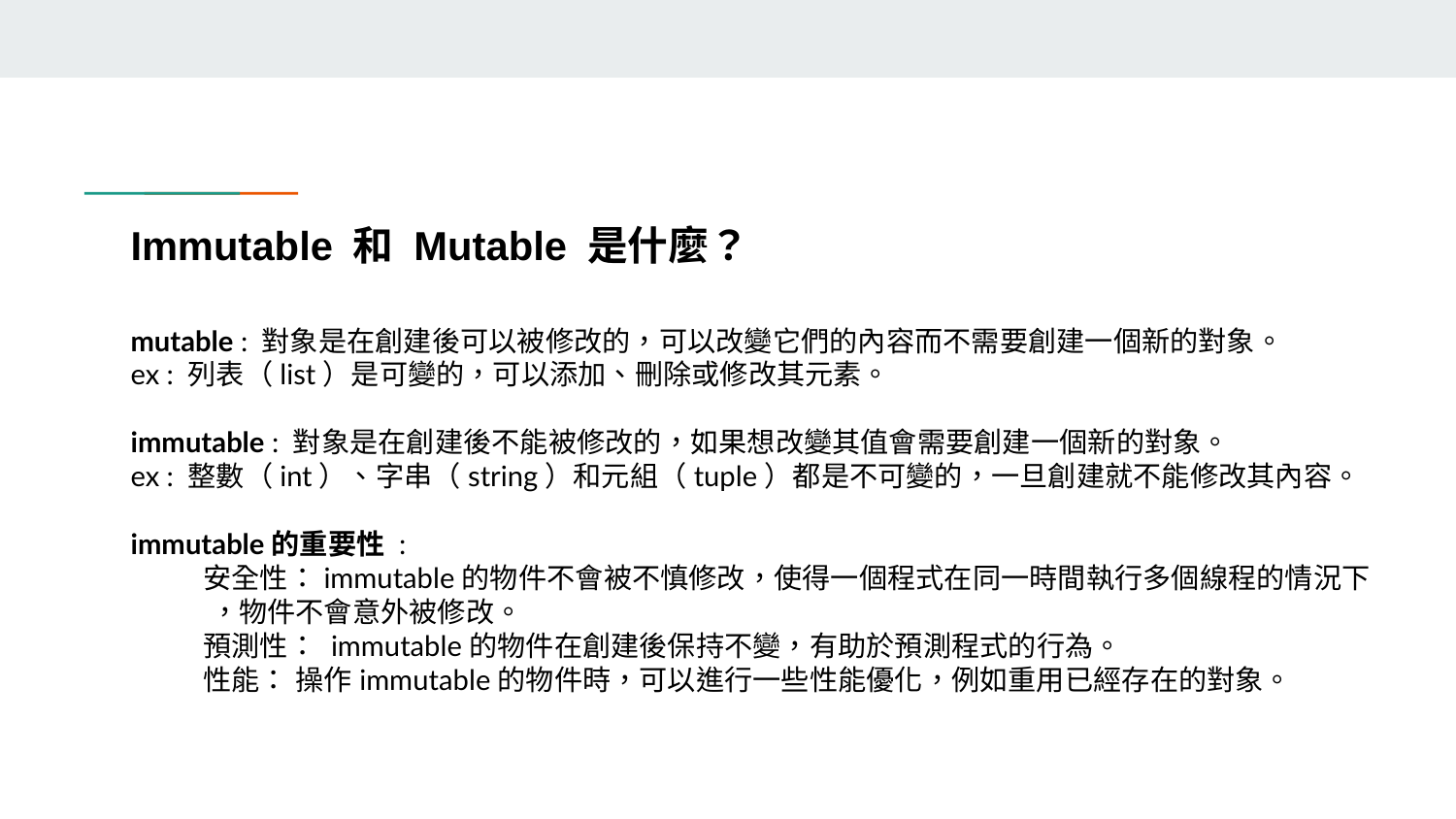

# Immutable 和 Mutable 是什麼？
mutable : 對象是在創建後可以被修改的，可以改變它們的內容而不需要創建一個新的對象。
ex : 列表（list）是可變的，可以添加、刪除或修改其元素。

immutable : 對象是在創建後不能被修改的，如果想改變其值會需要創建一個新的對象。
ex : 整數（int）、字串（string）和元組（tuple）都是不可變的，一旦創建就不能修改其內容。

immutable的重要性 :
安全性：immutable的物件不會被不慎修改，使得一個程式在同一時間執行多個線程的情況下 ，物件不會意外被修改。
預測性： immutable的物件在創建後保持不變，有助於預測程式的行為。
性能： 操作immutable的物件時，可以進行一些性能優化，例如重用已經存在的對象。